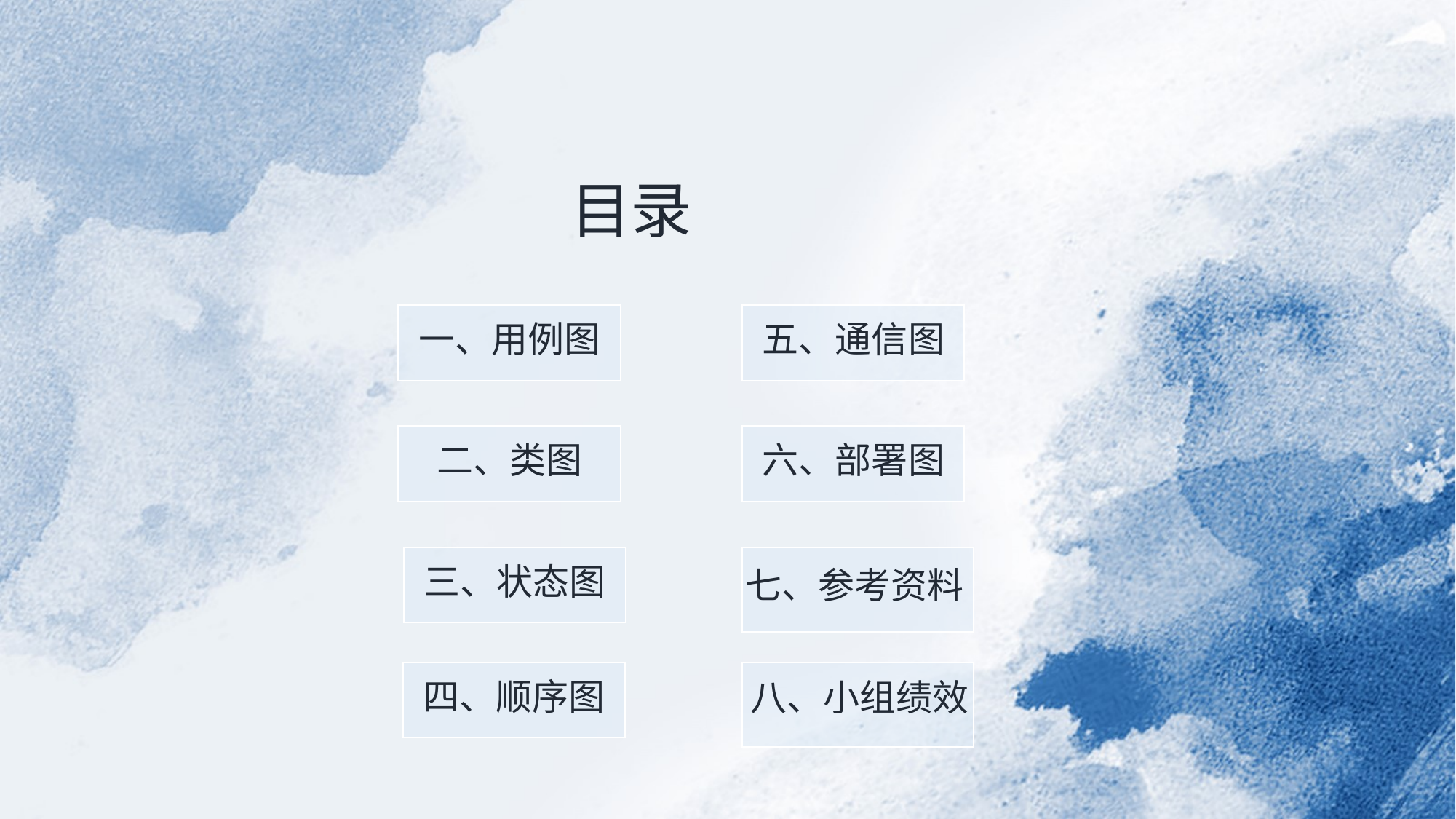

目录

一、用例图

五、通信图

二、类图

六、部署图

三、状态图

七、参考资料

八、小组绩效

四、顺序图